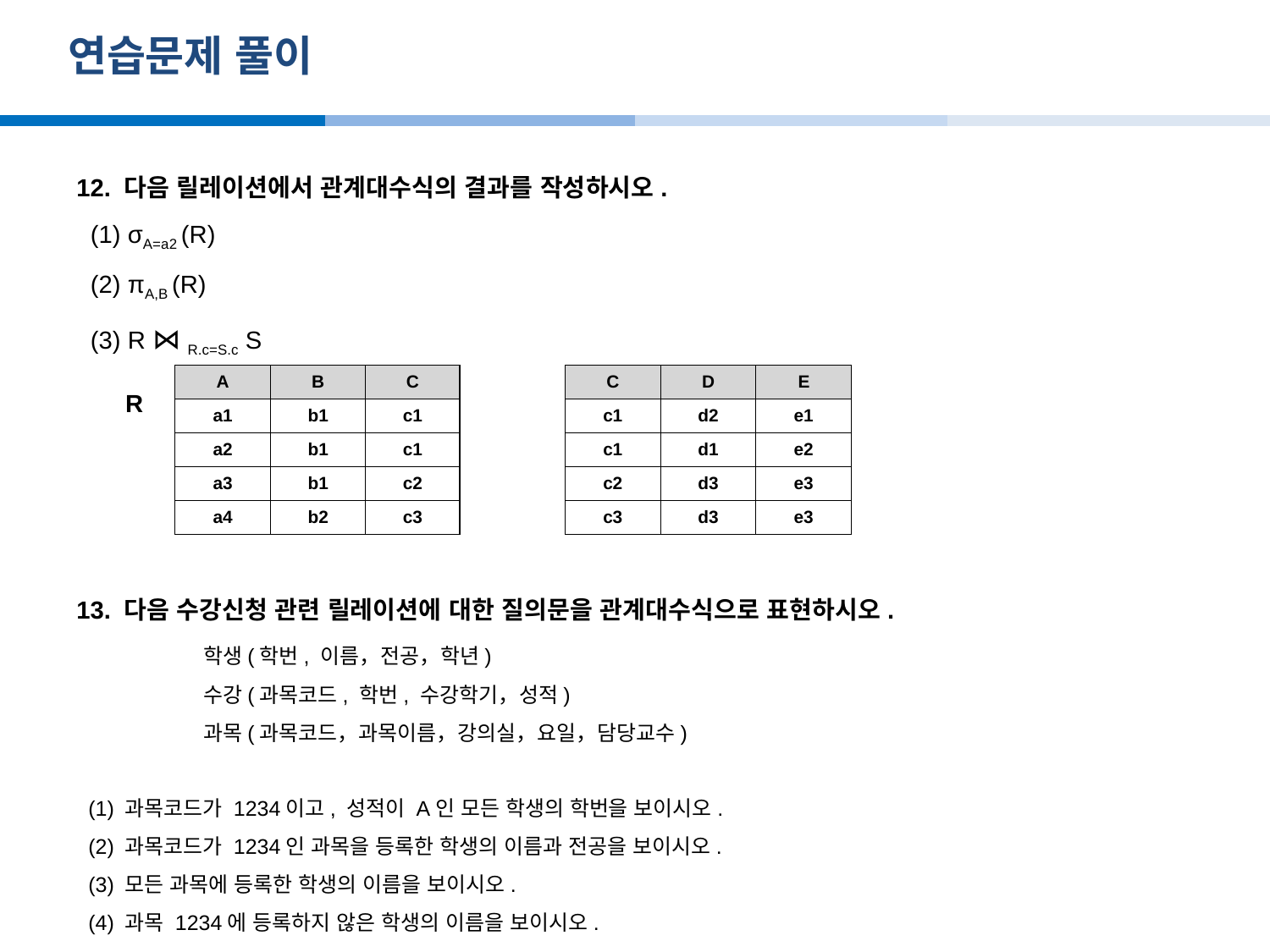

# 연습문제 풀이

12. 다음 릴레이션에서 관계대수식의 결과를 작성하시오.
  (1) σA=a2 (R)
  (2) πA,B (R)
  (3) R ⋈ R.c=S.c S

       R                                           S

13. 다음 수강신청 관련 릴레이션에 대한 질의문을 관계대수식으로 표현하시오.
	학생(학번, 이름，전공，학년)
	수강(과목코드, 학번, 수강학기，성적)
	과목(과목코드，과목이름，강의실，요일，담당교수)

  (1) 과목코드가 1234이고, 성적이 A인 모든 학생의 학번을 보이시오.
  (2) 과목코드가 1234인 과목을 등록한 학생의 이름과 전공을 보이시오.
  (3) 모든 과목에 등록한 학생의 이름을 보이시오.
  (4) 과목 1234에 등록하지 않은 학생의 이름을 보이시오.
| A | B | C |
| --- | --- | --- |
| a1 | b1 | c1 |
| a2 | b1 | c1 |
| a3 | b1 | c2 |
| a4 | b2 | c3 |
| C | D | E |
| --- | --- | --- |
| c1 | d2 | e1 |
| c1 | d1 | e2 |
| c2 | d3 | e3 |
| c3 | d3 | e3 |